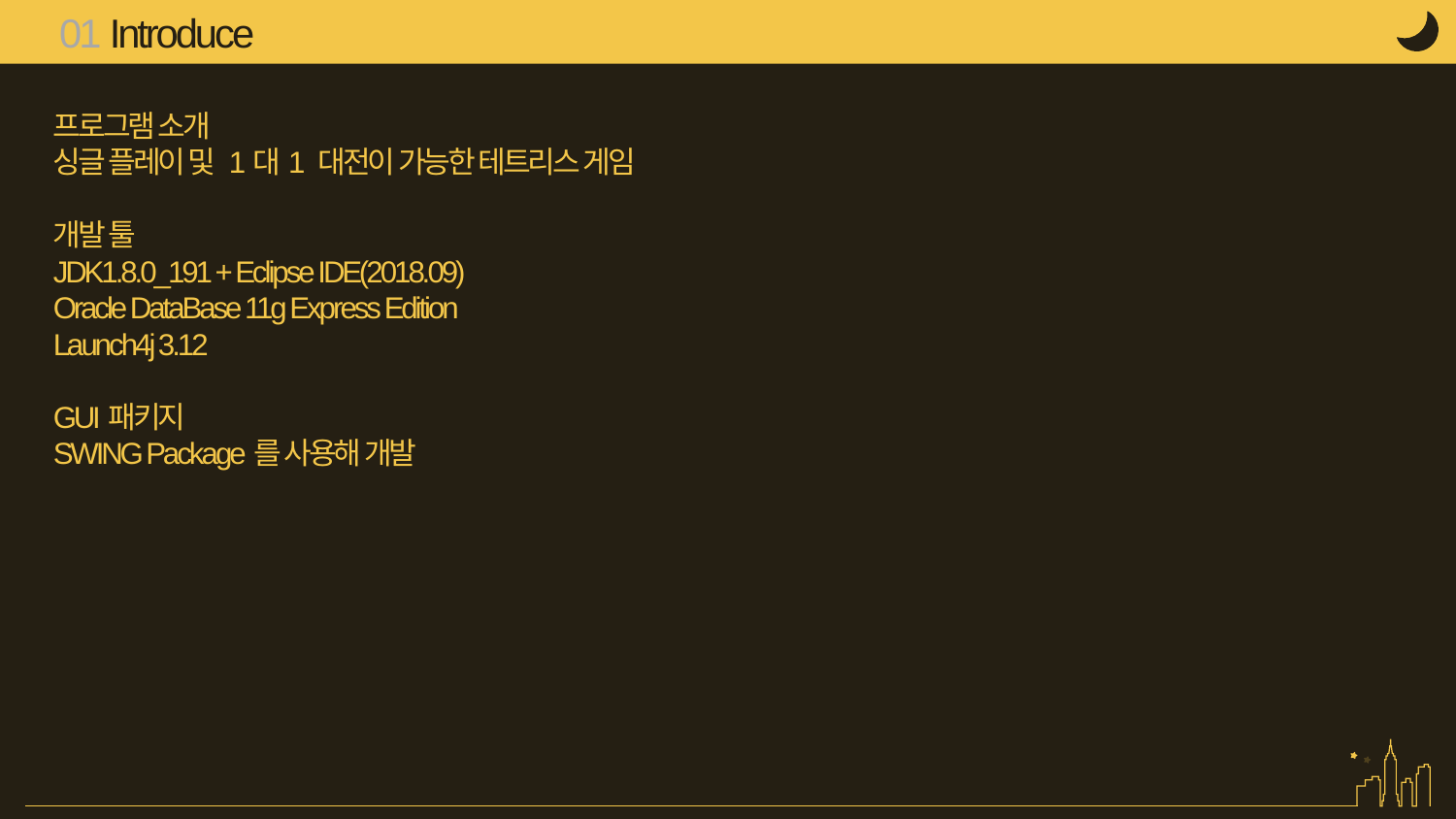

01 Introduce
프로그램 소개
싱글 플레이 및 1대1 대전이 가능한 테트리스 게임

개발 툴
JDK1.8.0_191 + Eclipse IDE(2018.09)
Oracle DataBase 11g Express Edition
Launch4j 3.12

GUI패키지
SWING Package를 사용해 개발